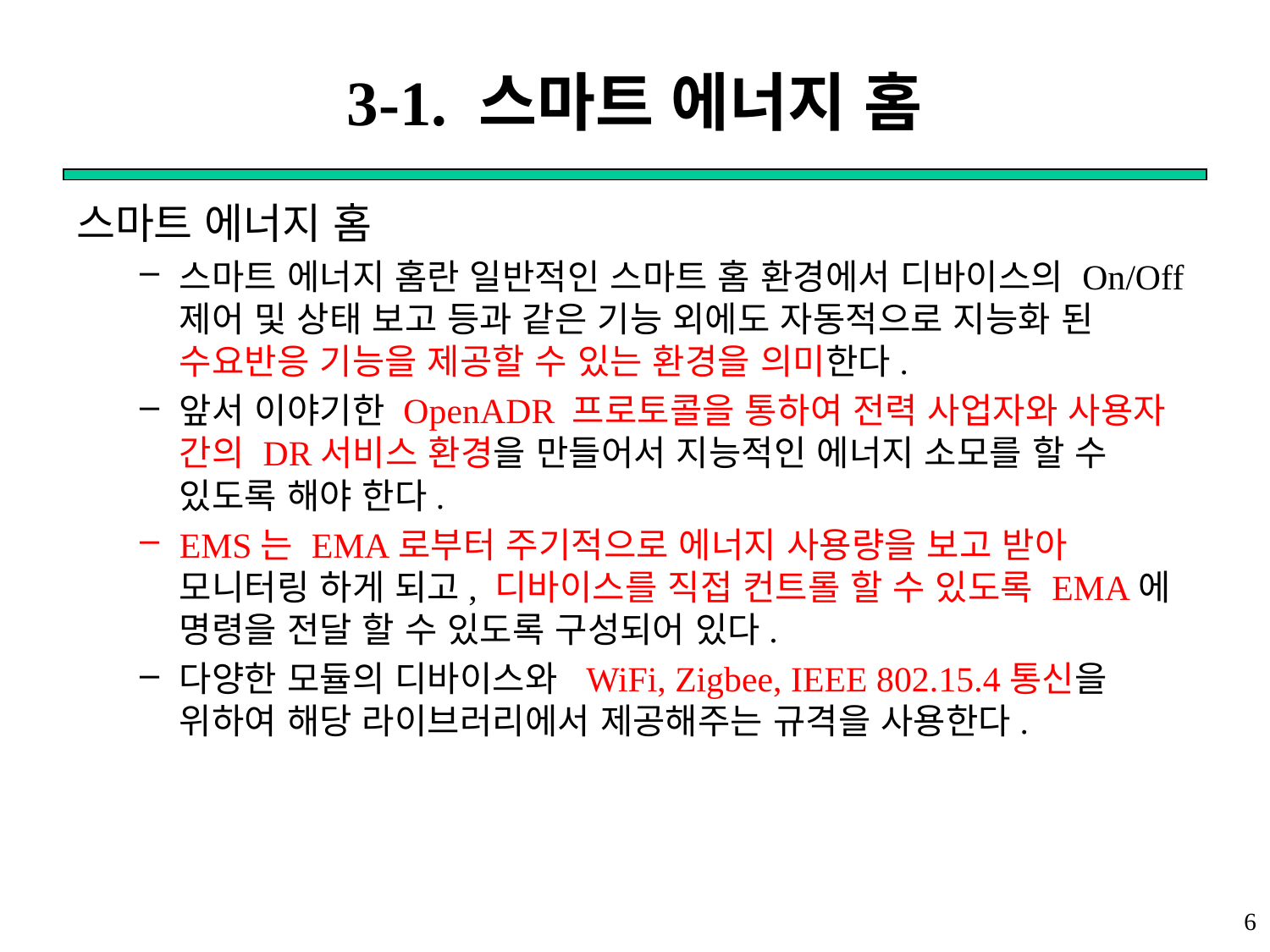

# 3-1. 스마트 에너지 홈
스마트 에너지 홈
스마트 에너지 홈란 일반적인 스마트 홈 환경에서 디바이스의 On/Off 제어 및 상태 보고 등과 같은 기능 외에도 자동적으로 지능화 된 수요반응 기능을 제공할 수 있는 환경을 의미한다.
앞서 이야기한 OpenADR 프로토콜을 통하여 전력 사업자와 사용자 간의 DR서비스 환경을 만들어서 지능적인 에너지 소모를 할 수 있도록 해야 한다.
EMS는 EMA로부터 주기적으로 에너지 사용량을 보고 받아 모니터링 하게 되고, 디바이스를 직접 컨트롤 할 수 있도록 EMA에 명령을 전달 할 수 있도록 구성되어 있다.
다양한 모듈의 디바이스와  WiFi, Zigbee, IEEE 802.15.4통신을 위하여 해당 라이브러리에서 제공해주는 규격을 사용한다.

6